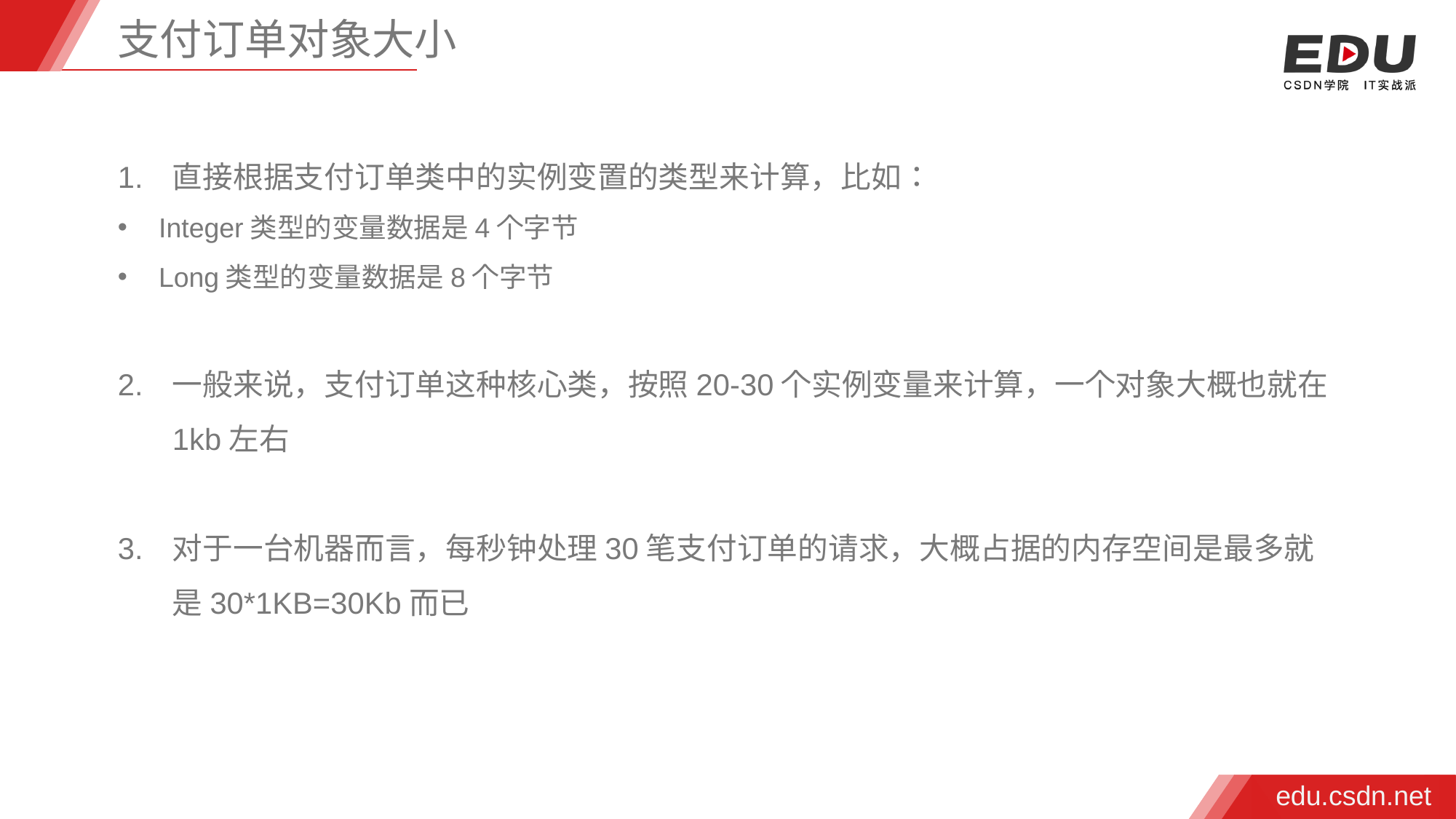

支付订单对象大小
直接根据支付订单类中的实例变置的类型来计算，比如：
Integer类型的变量数据是4个字节
Long类型的变量数据是8个字节

一般来说，支付订单这种核心类，按照20-30个实例变量来计算，一个对象大概也就在1kb左右

对于一台机器而言，每秒钟处理30笔支付订单的请求，大概占据的内存空间是最多就是30*1KB=30Kb而已
edu.csdn.net